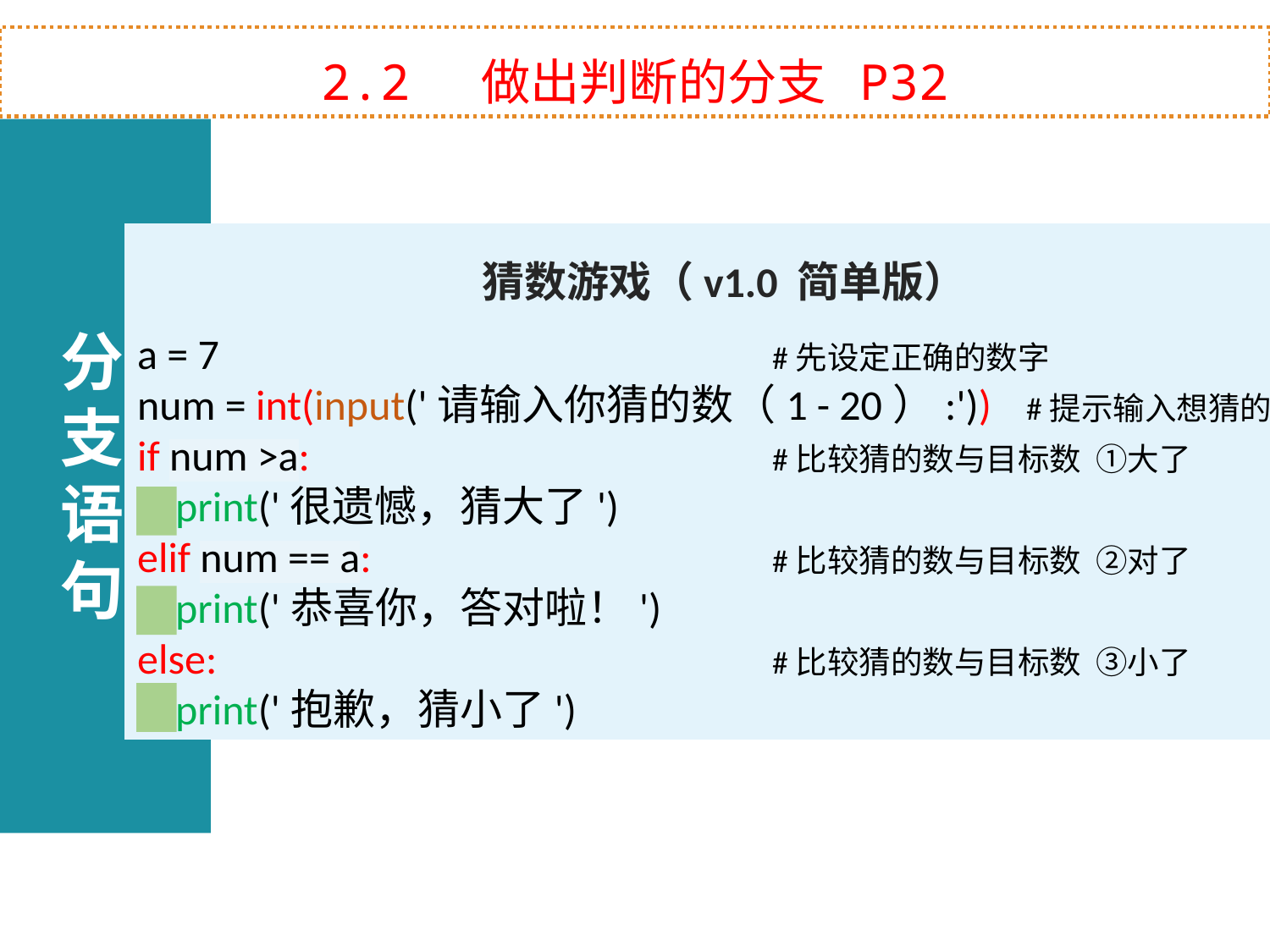

2.2  做出判断的分支  P32

分支语句

猜数游戏（v1.0 简单版）
a = 7					#先设定正确的数字
num = int(input('请输入你猜的数（1 - 20）:'))	#提示输入想猜的数
if num >a:				#比较猜的数与目标数  ①大了
    print('很遗憾，猜大了')
elif num == a:				#比较猜的数与目标数  ②对了
    print('恭喜你，答对啦！')
else:					#比较猜的数与目标数  ③小了
    print('抱歉，猜小了')